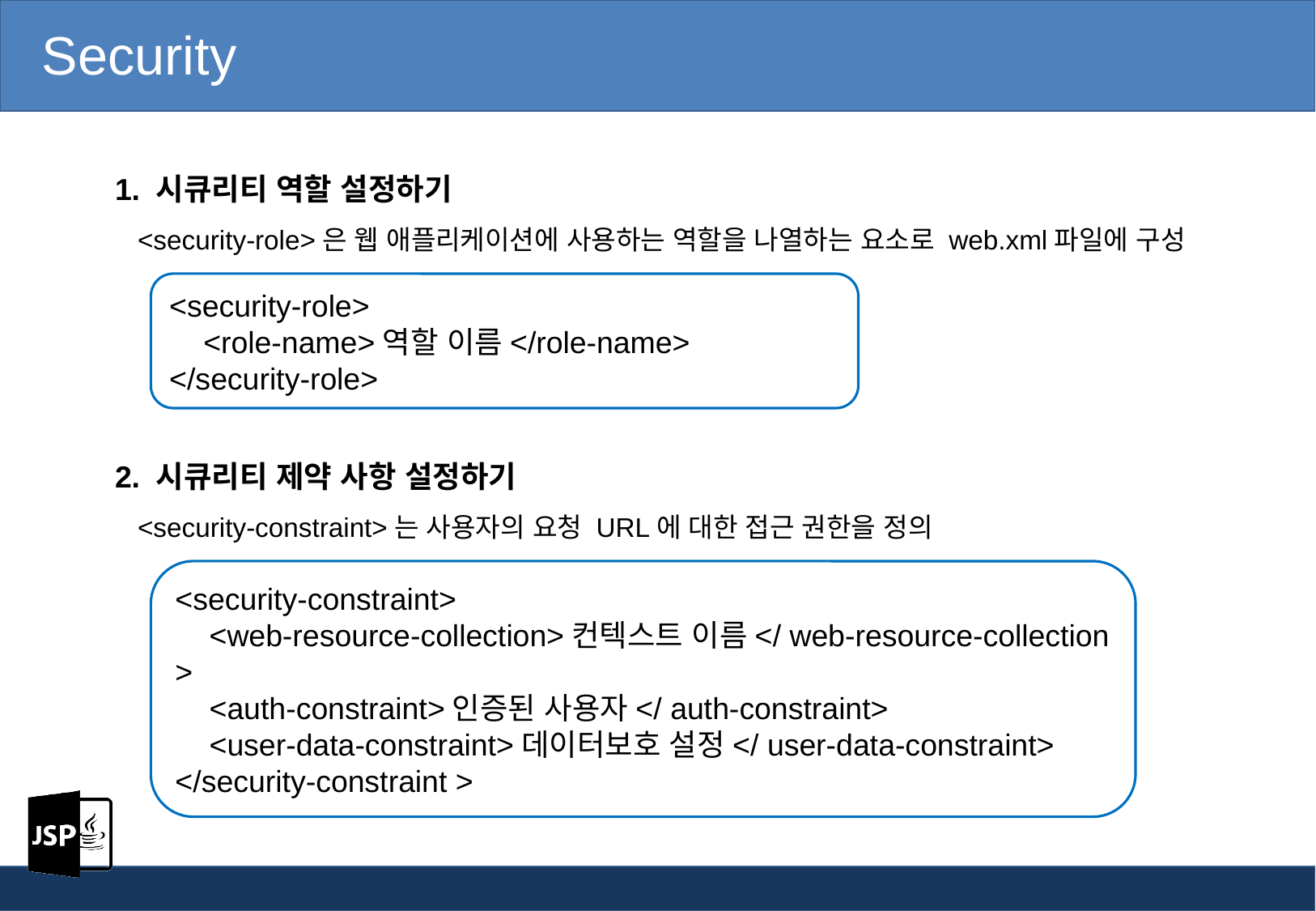

Security
1. 시큐리티 역할 설정하기
   <security-role>은 웹 애플리케이션에 사용하는 역할을 나열하는 요소로 web.xml파일에 구성
<security-role>
    <role-name>역할 이름</role-name>
</security-role>
2. 시큐리티 제약 사항 설정하기
   <security-constraint>는 사용자의 요청 URL에 대한 접근 권한을 정의
<security-constraint>
    <web-resource-collection>컨텍스트 이름</ web-resource-collection >
    <auth-constraint>인증된 사용자</ auth-constraint>
    <user-data-constraint>데이터보호 설정</ user-data-constraint>
</security-constraint >